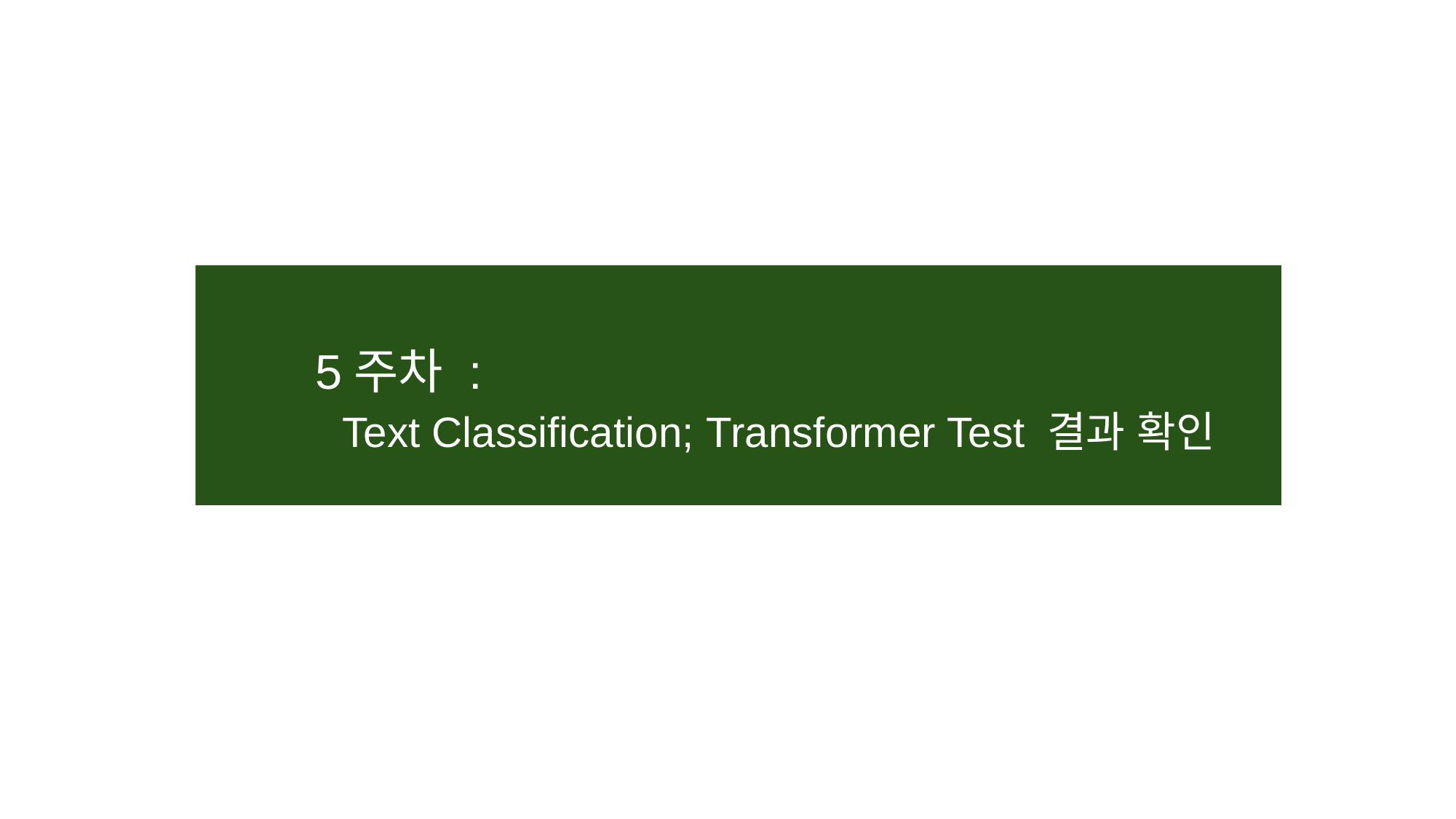

5주차 :
  Text Classification; Transformer Test 결과 확인